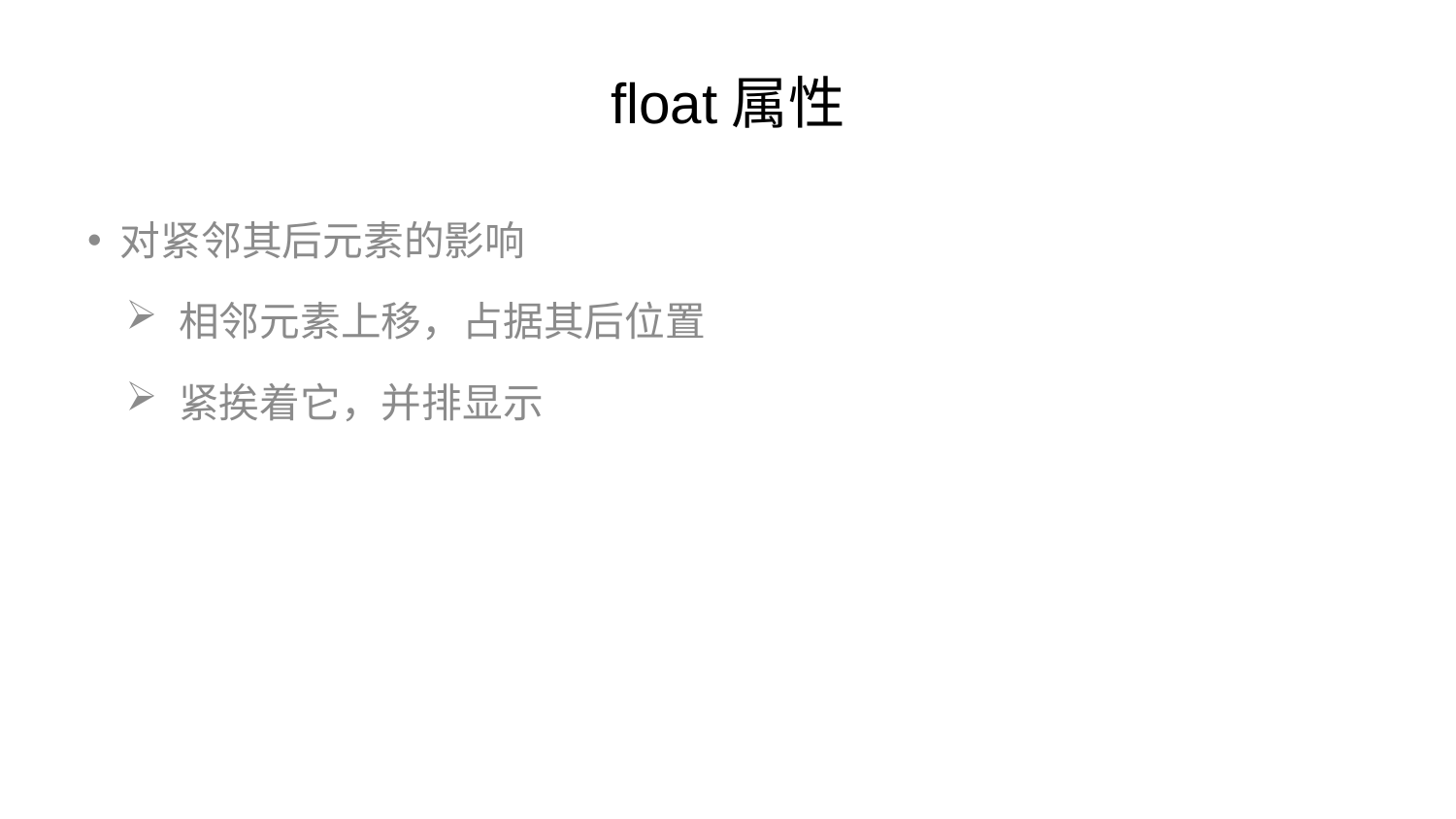

float属性
 对紧邻其后元素的影响
 相邻元素上移，占据其后位置
 紧挨着它，并排显示